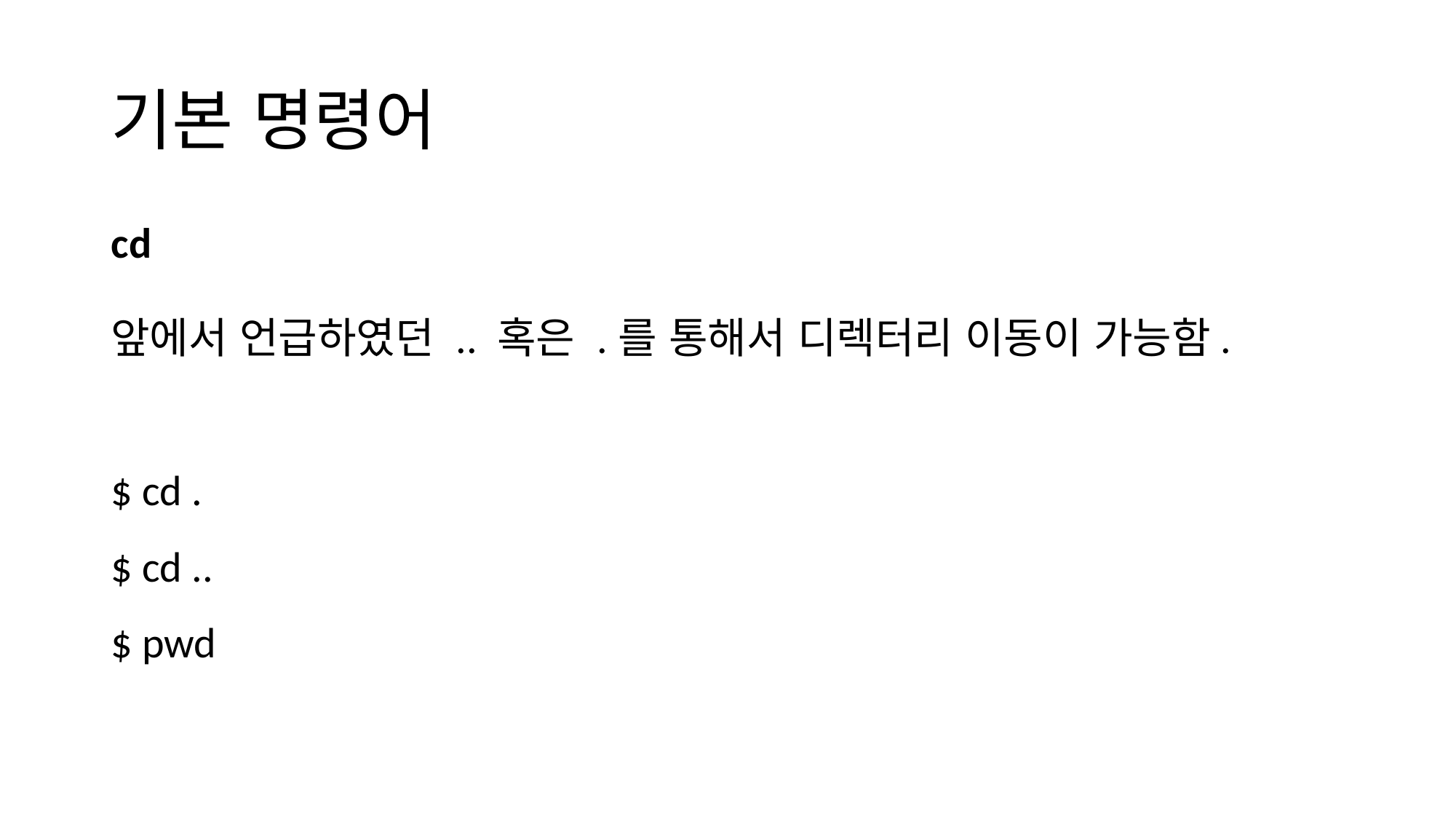

# 기본 명령어
cd
앞에서 언급하였던 .. 혹은 .를 통해서 디렉터리 이동이 가능함.

$ cd .
$ cd ..
$ pwd